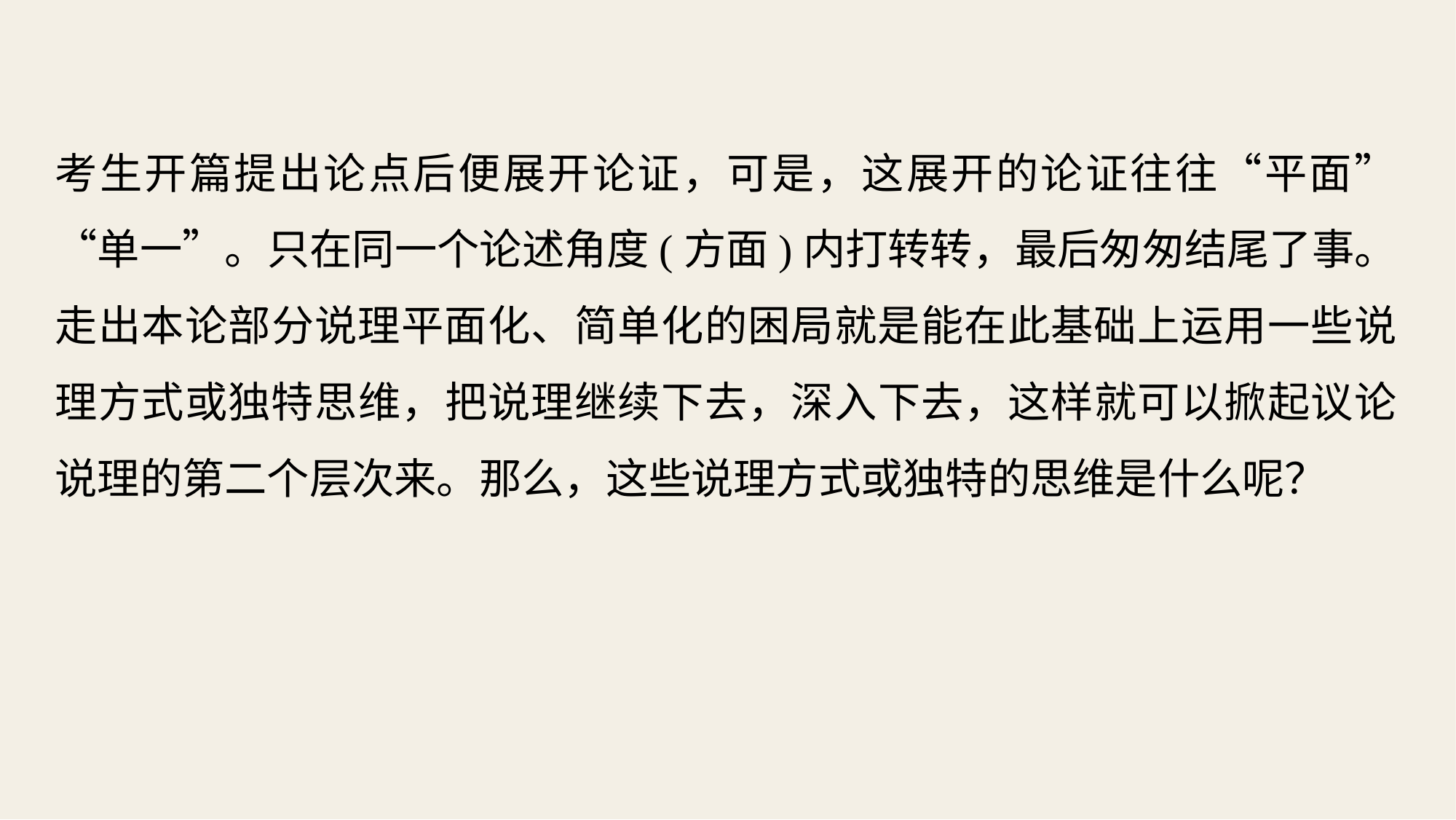

考生开篇提出论点后便展开论证，可是，这展开的论证往往“平面”“单一”。只在同一个论述角度(方面)内打转转，最后匆匆结尾了事。走出本论部分说理平面化、简单化的困局就是能在此基础上运用一些说理方式或独特思维，把说理继续下去，深入下去，这样就可以掀起议论说理的第二个层次来。那么，这些说理方式或独特的思维是什么呢？